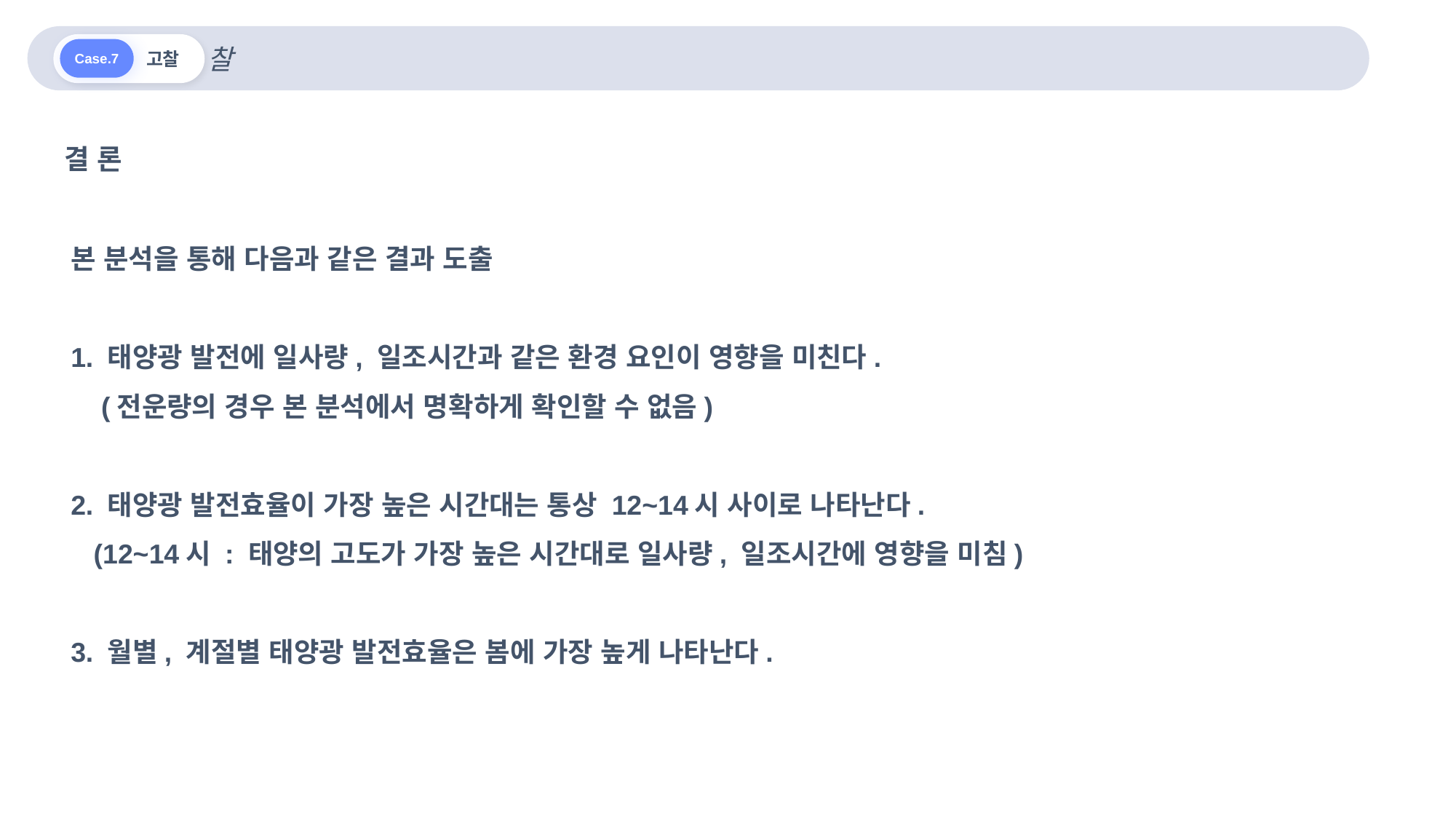

고 찰
고찰
Case.7

결 론
본 분석을 통해 다음과 같은 결과 도출

1. 태양광 발전에 일사량, 일조시간과 같은 환경 요인이 영향을 미친다.
    (전운량의 경우 본 분석에서 명확하게 확인할 수 없음)

2. 태양광 발전효율이 가장 높은 시간대는 통상 12~14시 사이로 나타난다.
   (12~14시 : 태양의 고도가 가장 높은 시간대로 일사량, 일조시간에 영향을 미침)

3. 월별, 계절별 태양광 발전효율은 봄에 가장 높게 나타난다.